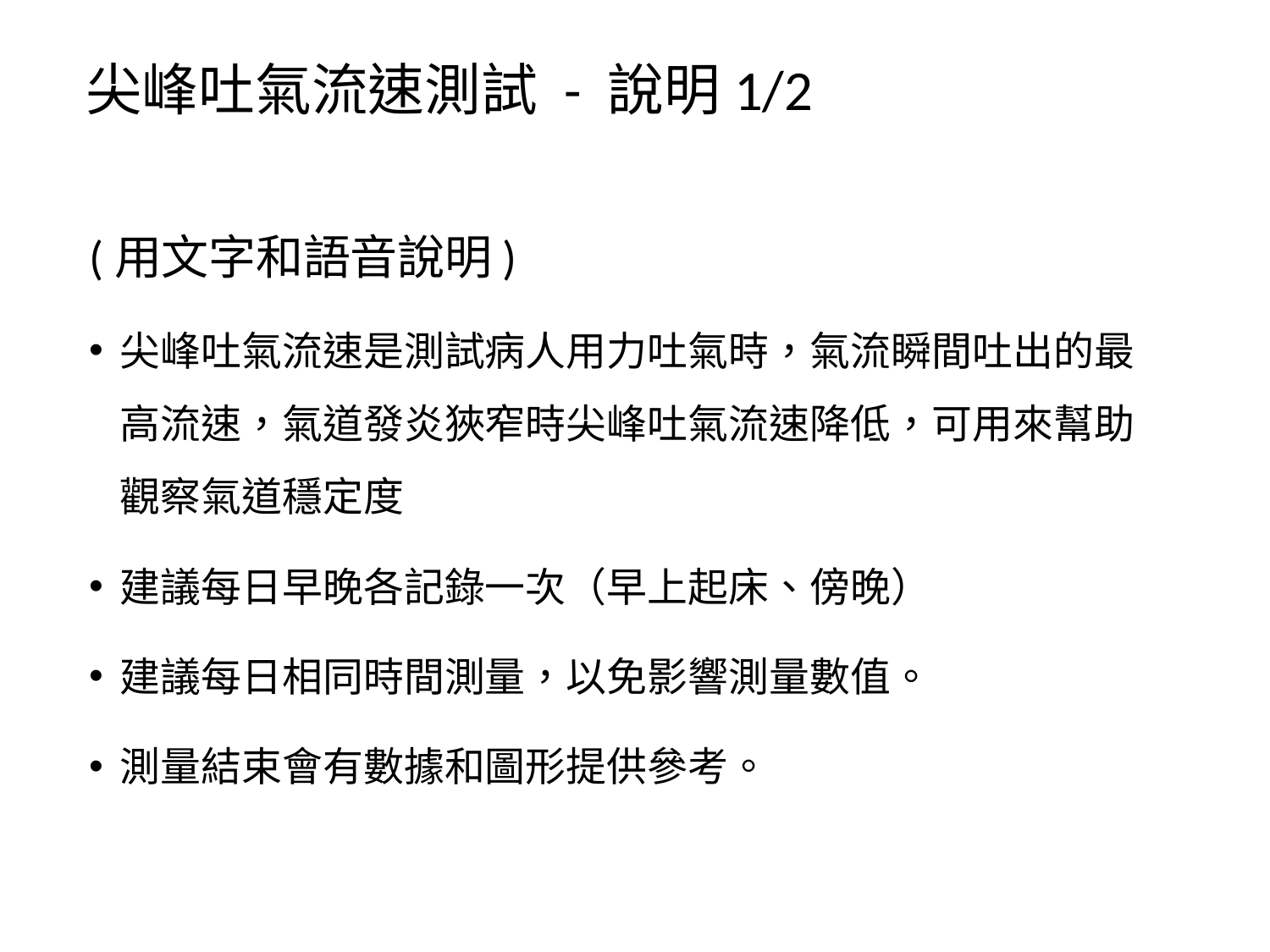

# 尖峰吐氣流速測試 - 說明1/2
(用文字和語音說明)
尖峰吐氣流速是測試病人用力吐氣時，氣流瞬間吐出的最高流速，氣道發炎狹窄時尖峰吐氣流速降低，可用來幫助觀察氣道穩定度
建議每日早晚各記錄一次（早上起床、傍晚）
建議每日相同時間測量，以免影響測量數值。
測量結束會有數據和圖形提供參考。